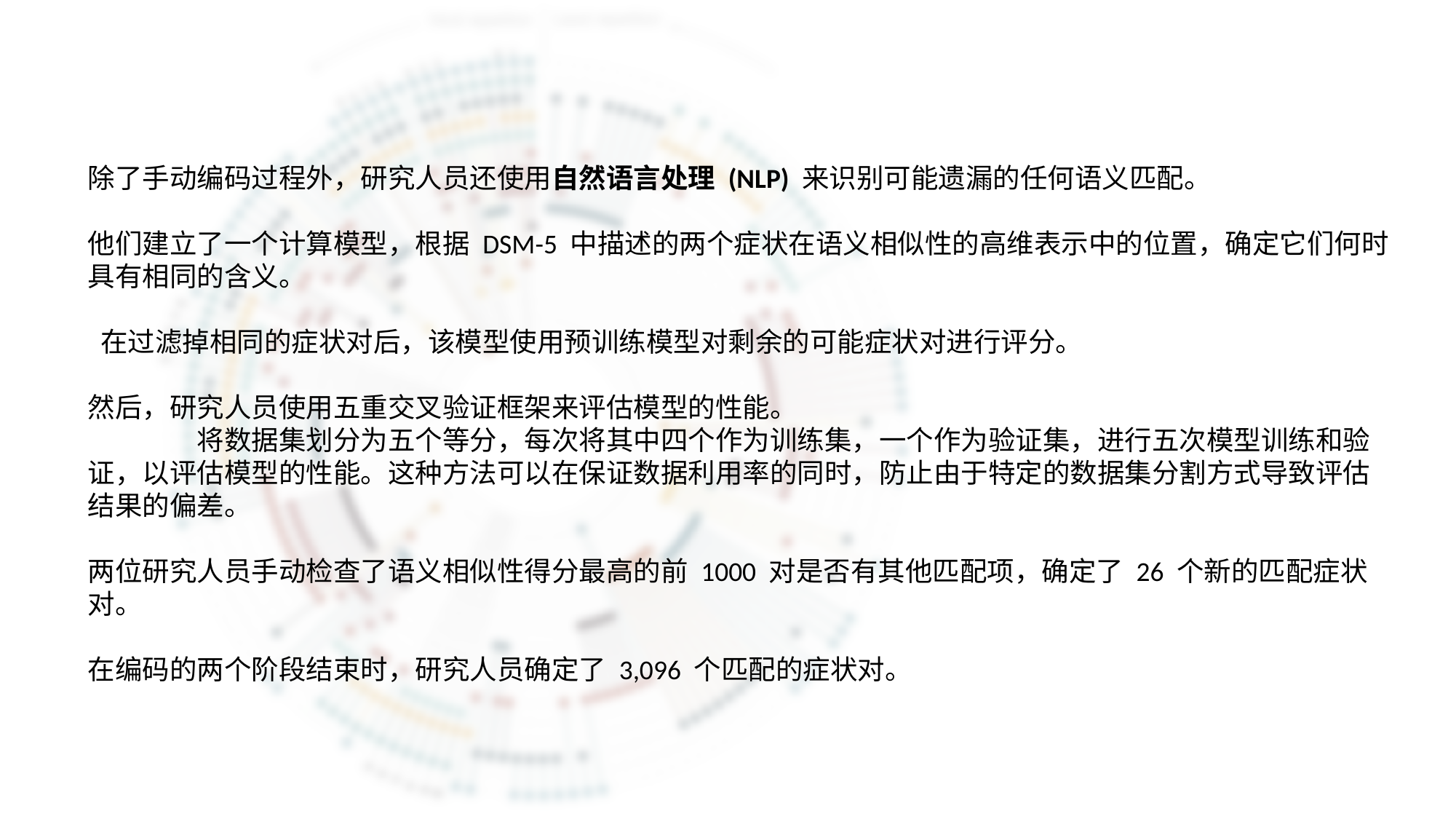

除了手动编码过程外，研究人员还使用自然语言处理 (NLP) 来识别可能遗漏的任何语义匹配。

他们建立了一个计算模型，根据 DSM-5 中描述的两个症状在语义相似性的高维表示中的位置，确定它们何时具有相同的含义。

 在过滤掉相同的症状对后，该模型使用预训练模型对剩余的可能症状对进行评分。

然后，研究人员使用五重交叉验证框架来评估模型的性能。
	将数据集划分为五个等分，每次将其中四个作为训练集，一个作为验证集，进行五次模型训练和验证，以评估模型的性能。这种方法可以在保证数据利用率的同时，防止由于特定的数据集分割方式导致评估结果的偏差。

两位研究人员手动检查了语义相似性得分最高的前 1000 对是否有其他匹配项，确定了 26 个新的匹配症状对。

在编码的两个阶段结束时，研究人员确定了 3,096 个匹配的症状对。